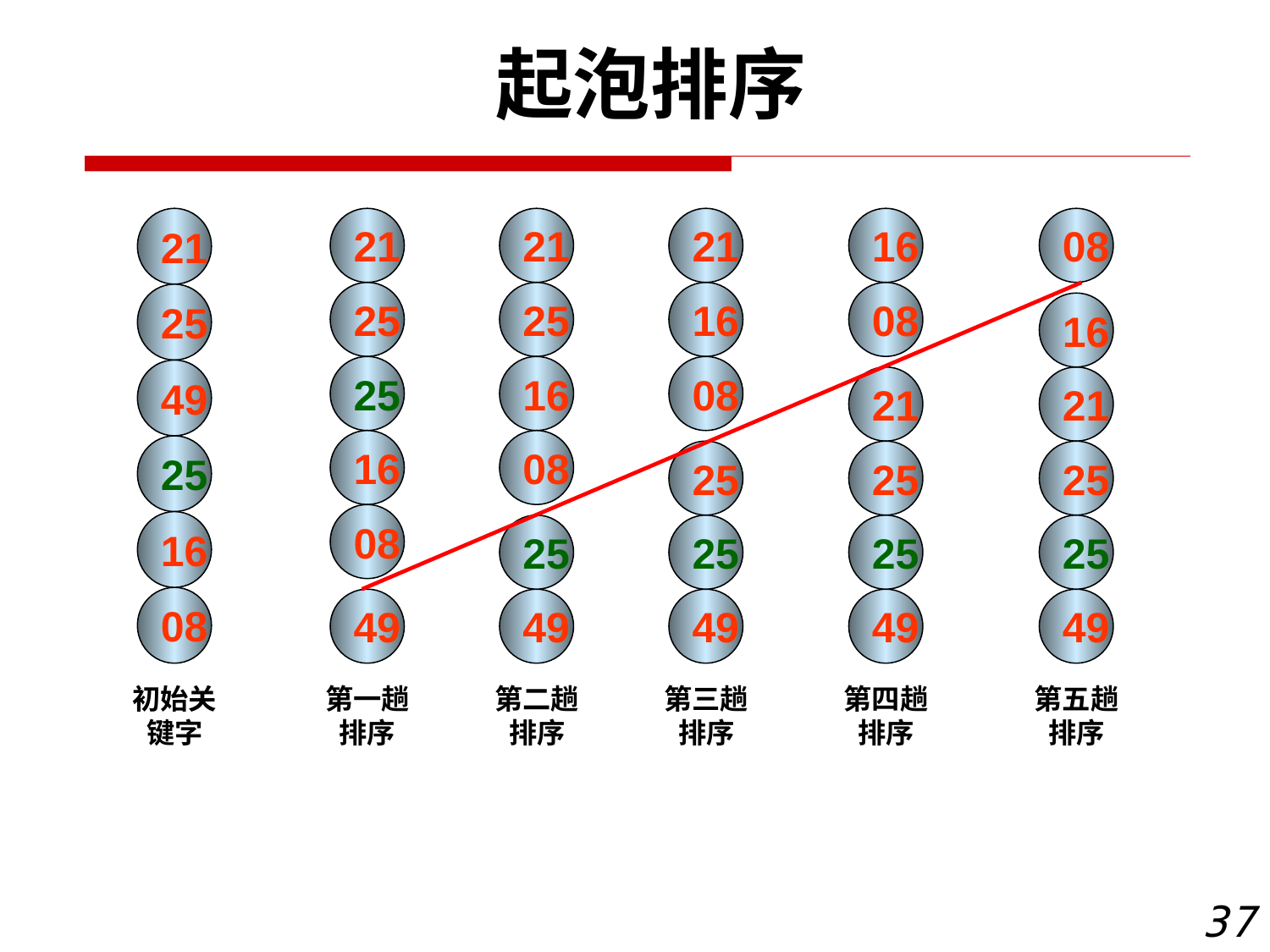

起泡排序
21
25
49
25
16
08
21
21
21
16
08

25

25
16
08
16
25
16
08
21
21
16
08
25
25
25
08
25
25
25
25
49
49
49
49
49
初始关键字
第一趟排序
第二趟排序
第三趟排序
第四趟排序
第五趟排序
37